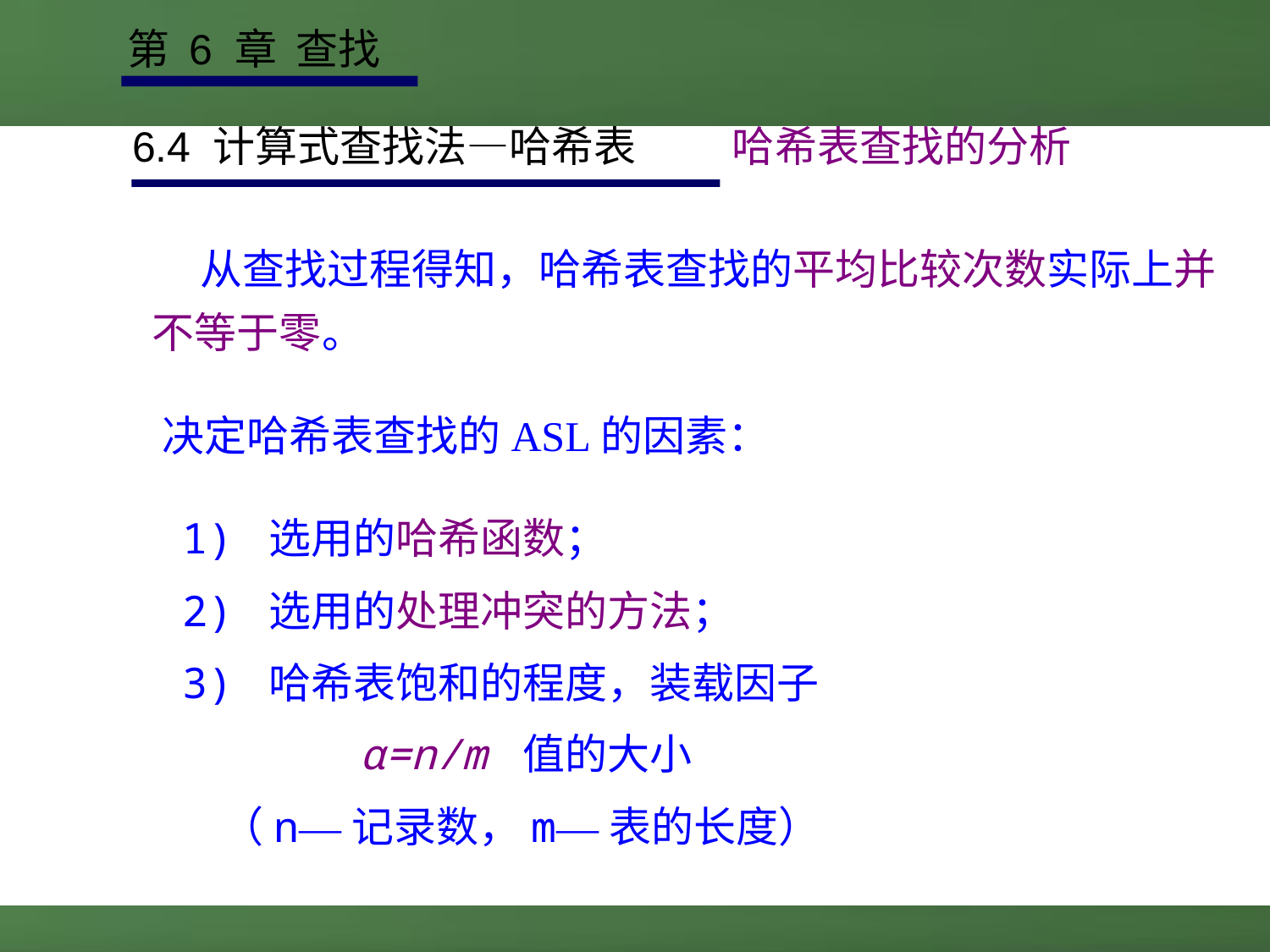

第 6 章  查找

6.4 计算式查找法—哈希表
哈希表查找的分析

    从查找过程得知，哈希表查找的平均比较次数实际上并不等于零。
决定哈希表查找的ASL的因素：
1) 选用的哈希函数；
2) 选用的处理冲突的方法；
3) 哈希表饱和的程度，装载因子
       α=n/m 值的大小
   （n—记录数，m—表的长度）